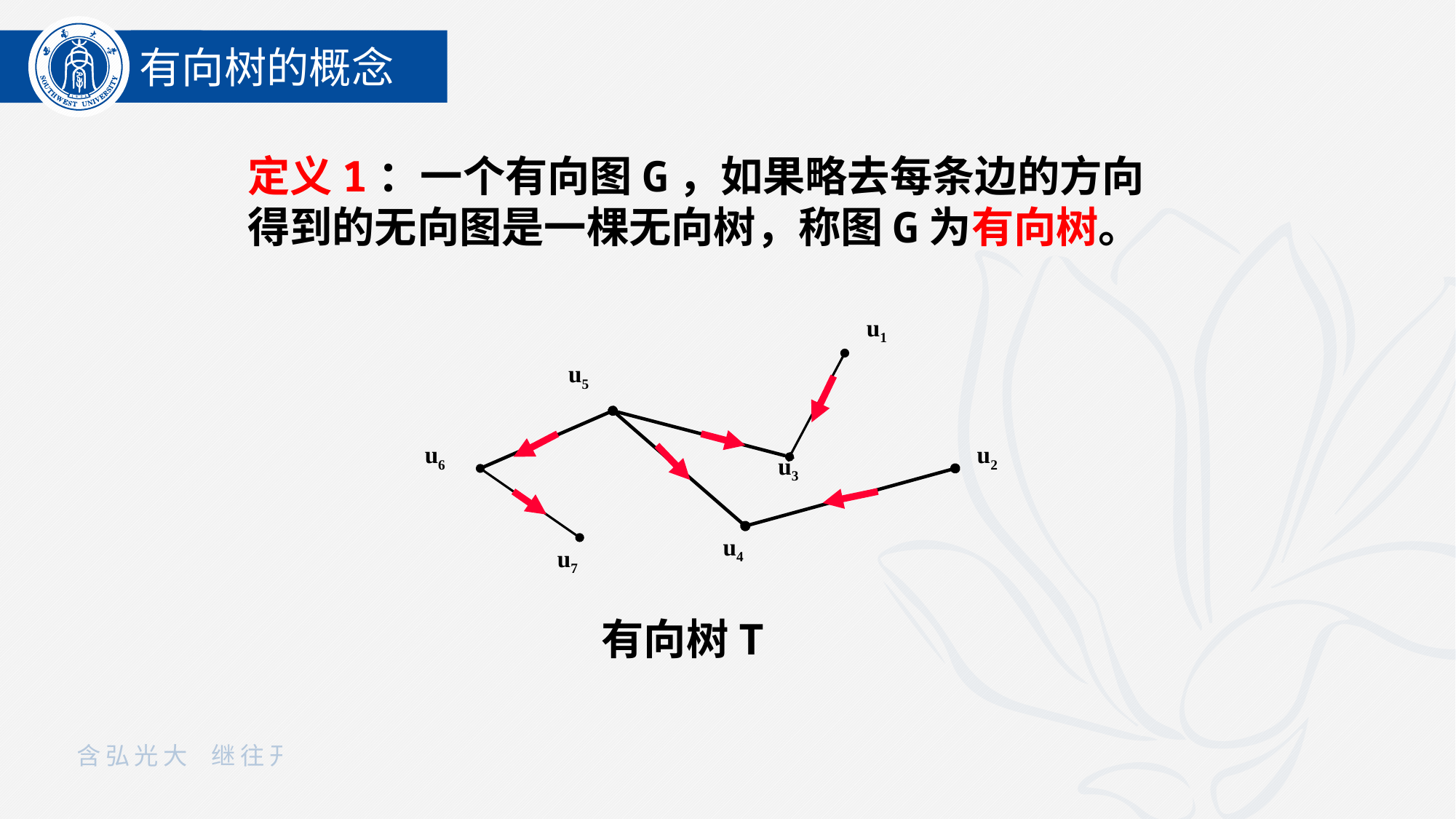

有向树的概念
定义1：一个有向图G，如果略去每条边的方向得到的无向图是一棵无向树，称图G为有向树。
u1
u5

u6

u2

u3

u4
u7
有向树T